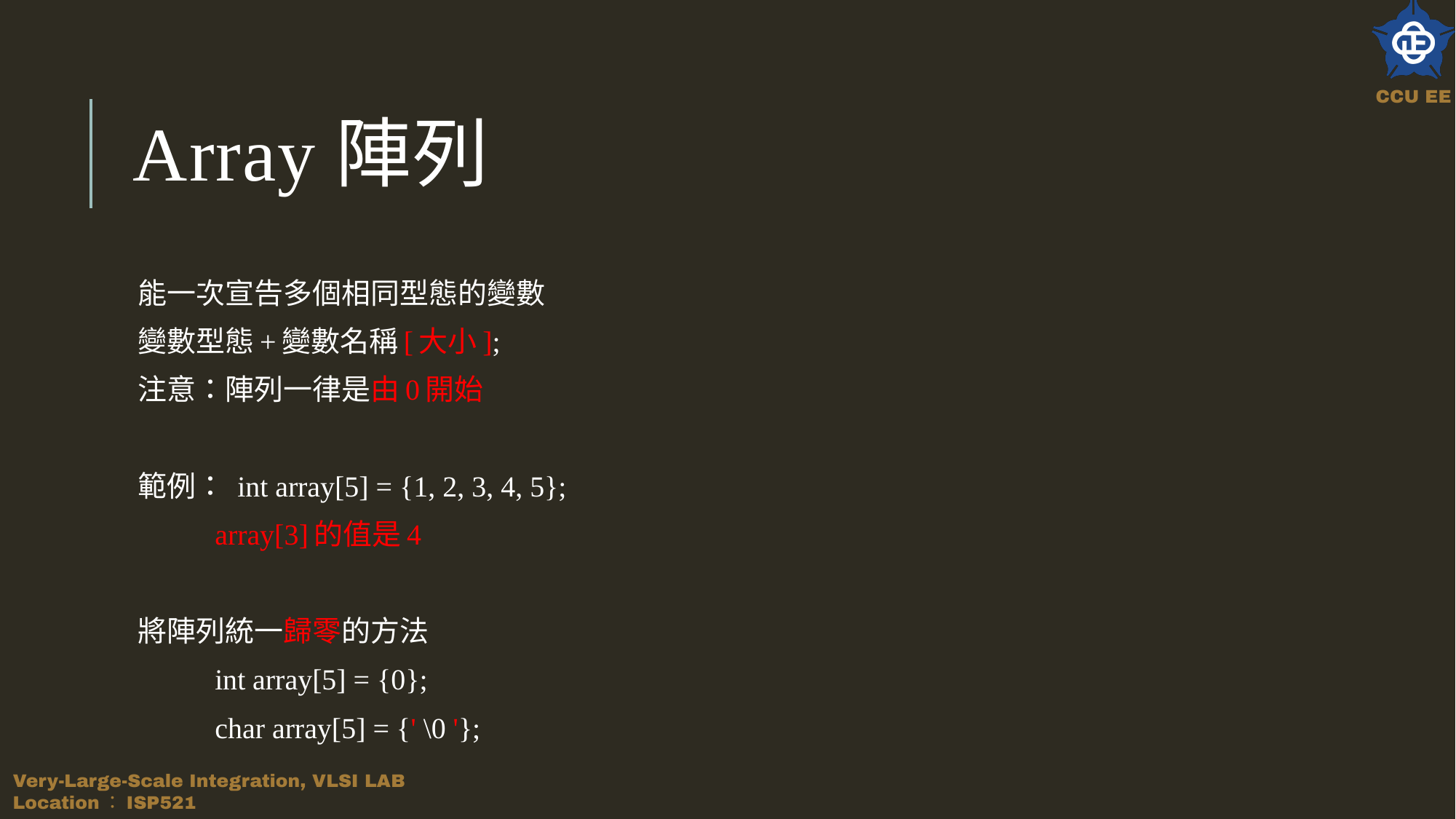

# Array陣列
能一次宣告多個相同型態的變數
變數型態+變數名稱[大小];
注意：陣列一律是由0開始

範例： int array[5] = {1, 2, 3, 4, 5};
	array[3]的值是4

將陣列統一歸零的方法
	int array[5] = {0};
	char array[5] = {' \0 '};